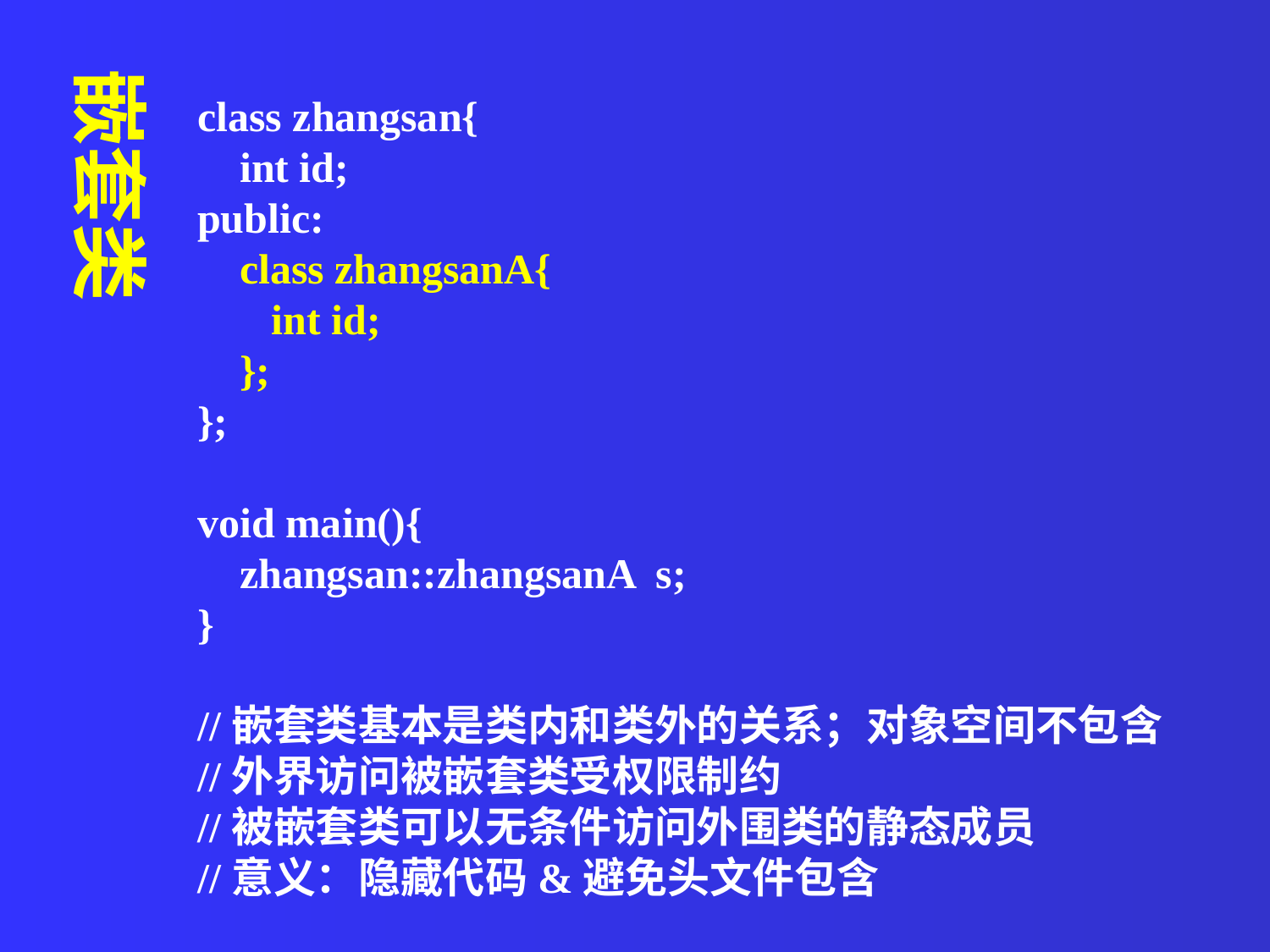

嵌套类
class zhangsan{
    int id;
public:
    class zhangsanA{
       int id;
    };
};

void main(){
    zhangsan::zhangsanA  s;
}

//嵌套类基本是类内和类外的关系；对象空间不包含
//外界访问被嵌套类受权限制约
//被嵌套类可以无条件访问外围类的静态成员
//意义：隐藏代码&避免头文件包含